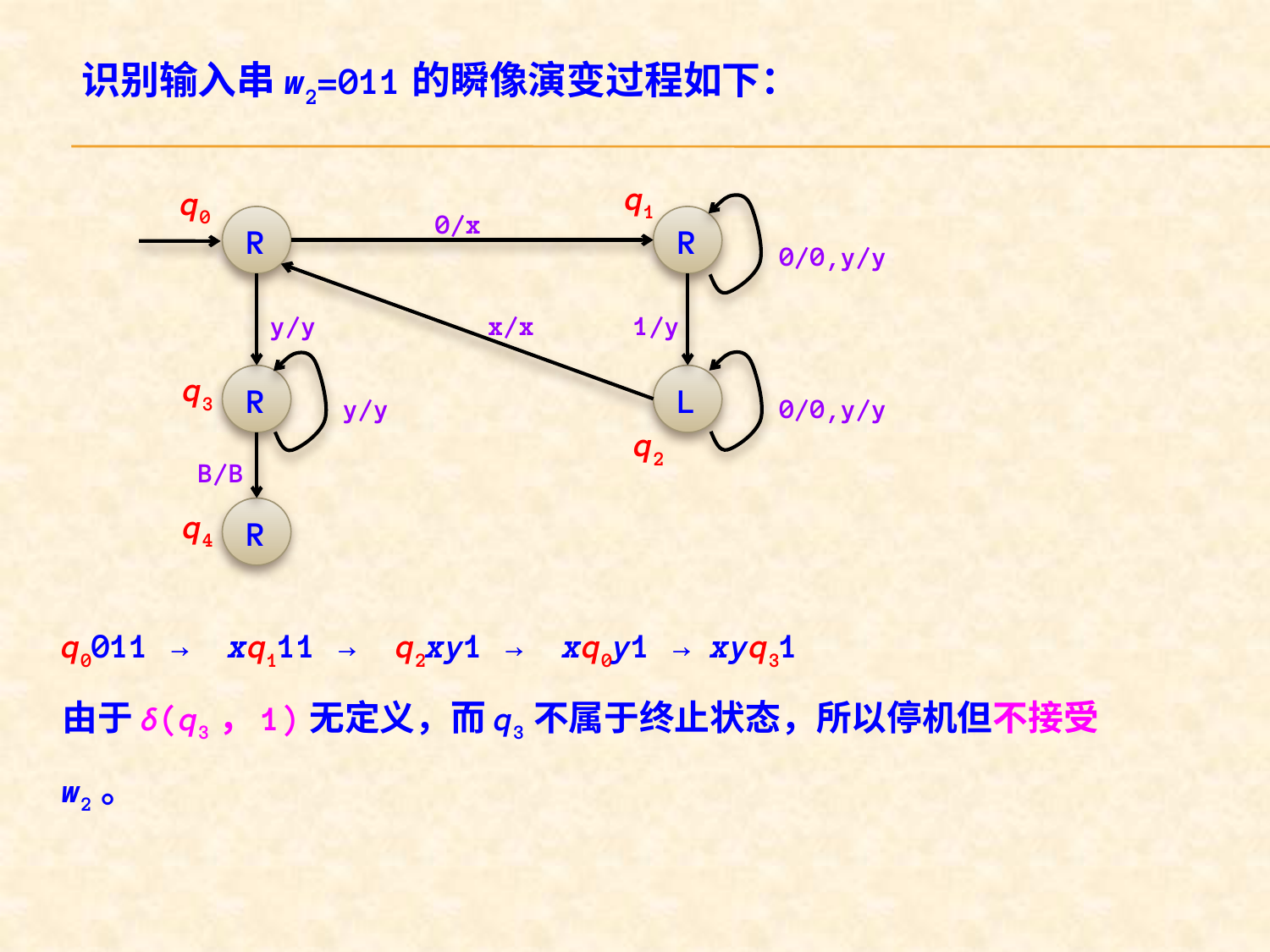

识别输入串w2=011的瞬像演变过程如下：
q1
q0

0/x
R
R
0/0,y/y
y/y
x/x
1/y

q3
R
L
y/y
0/0,y/y
q2
B/B
q4
R
q0011 →  xq111 →  q2xy1 →  xq0y1 → xyq31
由于δ(q3，1)无定义，而q3不属于终止状态，所以停机但不接受w2。